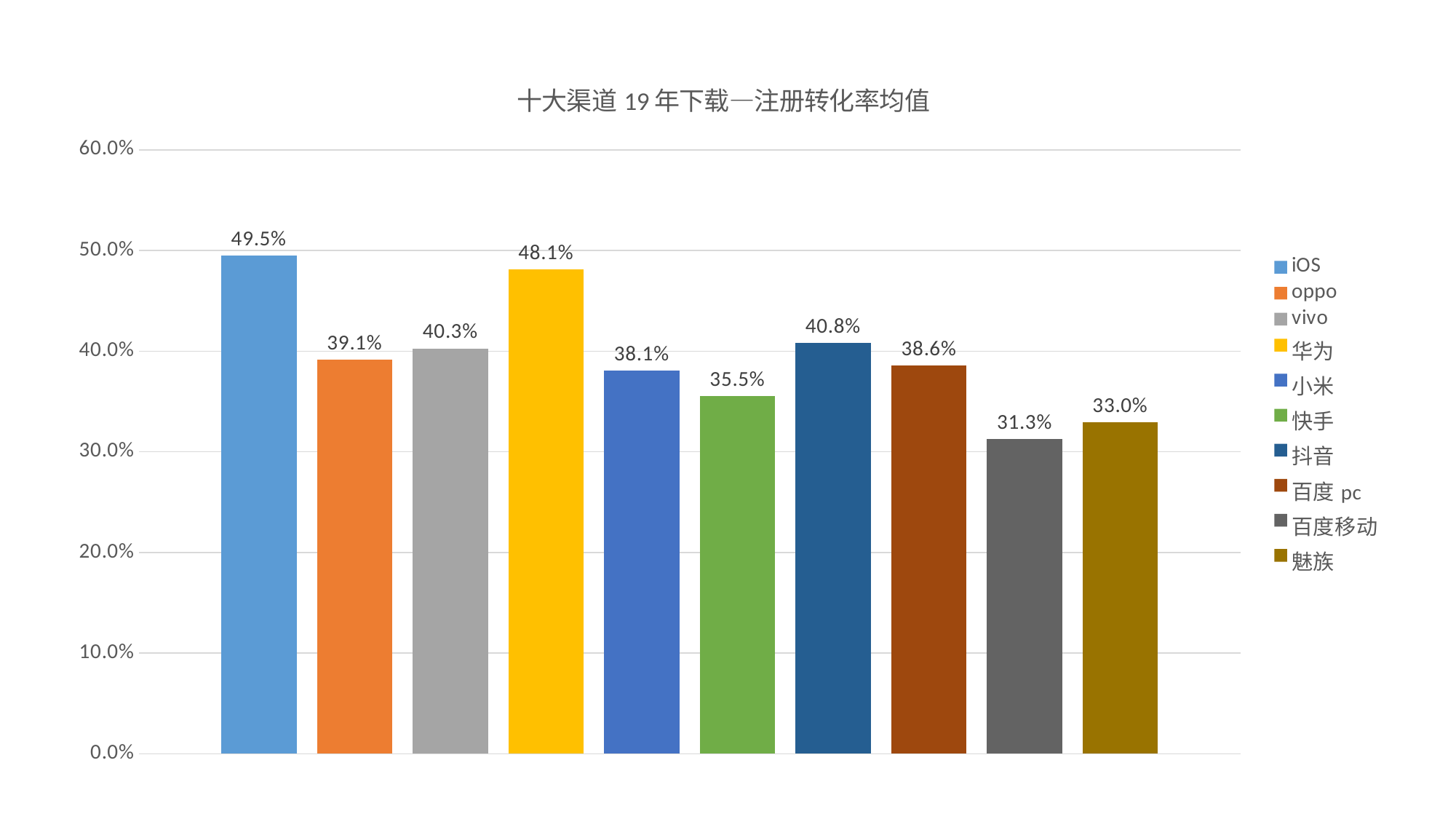

### Chart: 十大渠道19年下载—注册转化率均值

| Category | iOS | oppo | vivo | 华为 | 小米 | 快手 | 抖音 | 百度pc | 百度移动 | 魅族 |
|---|---|---|---|---|---|---|---|---|---|---|
| 汇总 | 0.495240324385878 | 0.391479507459856 | 0.402866240889517 | 0.481346559584924 | 0.380914793615612 | 0.355144893913489 | 0.408207582281696 | 0.385849788035509 | 0.312844343319787 | 0.329709510281632 |